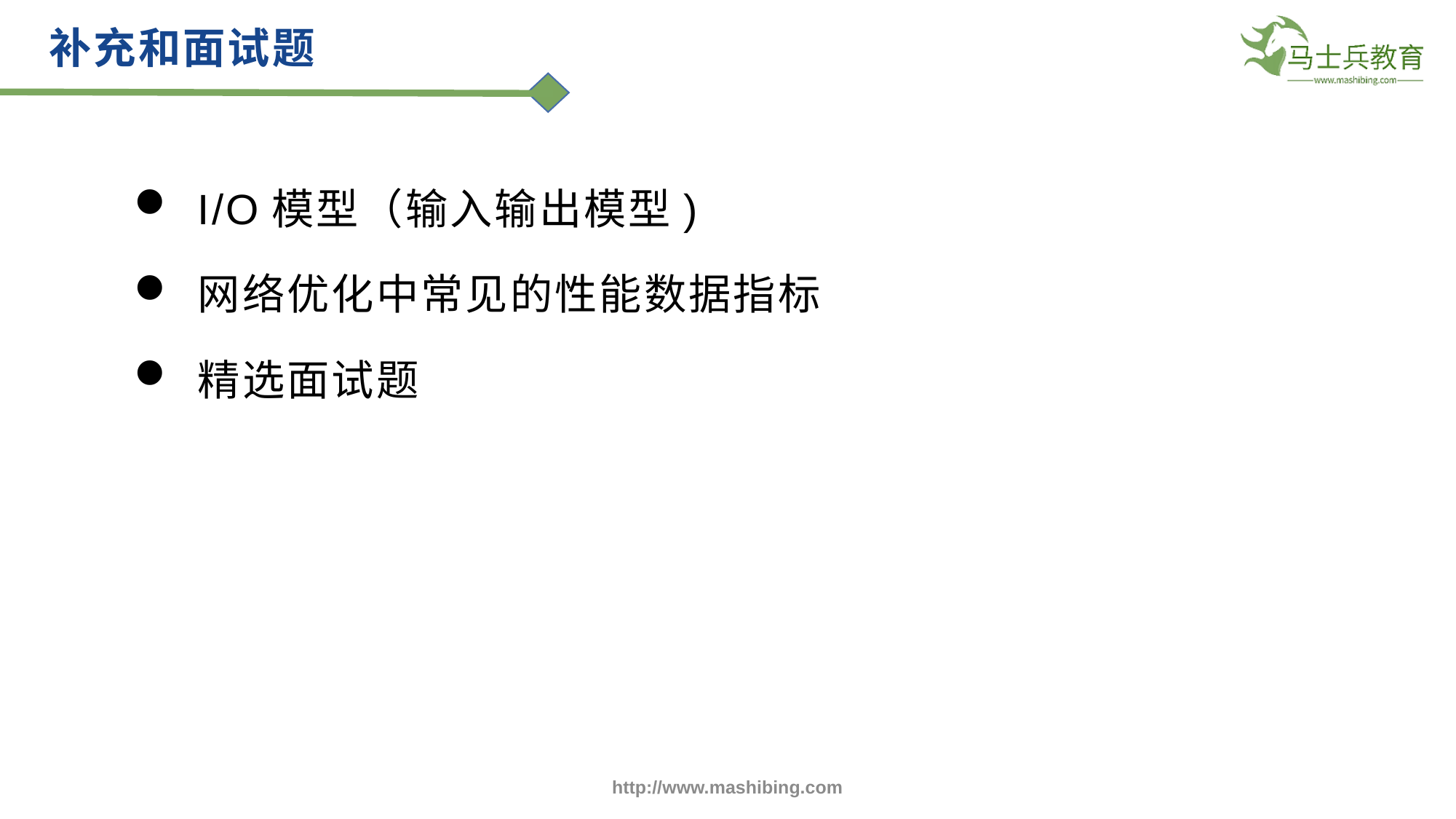

补充和面试题
I/O模型（输入输出模型)
网络优化中常见的性能数据指标
精选面试题